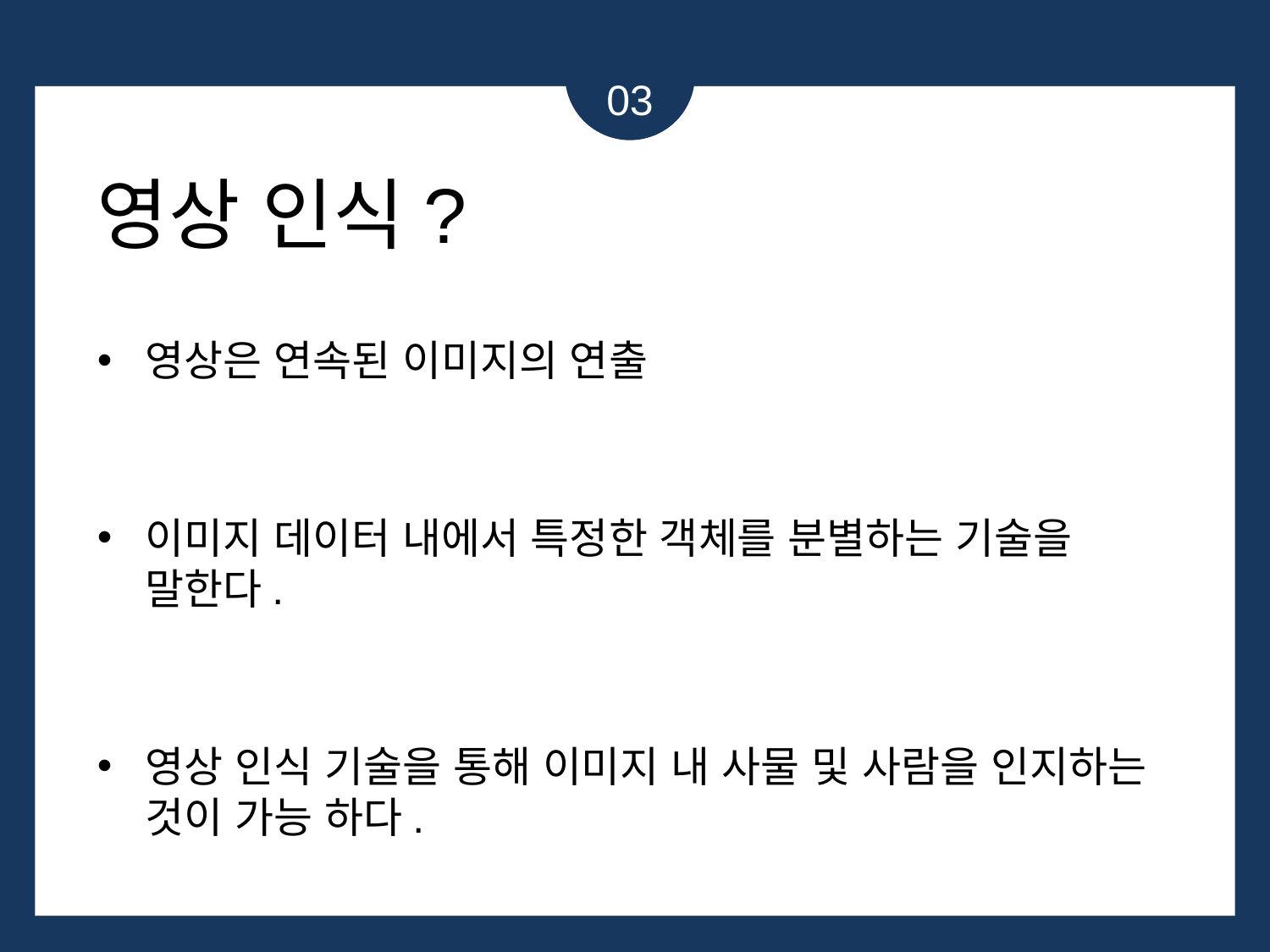

03

영상 인식?

영상은 연속된 이미지의 연출

이미지 데이터 내에서 특정한 객체를 분별하는 기술을 말한다.

영상 인식 기술을 통해 이미지 내 사물 및 사람을 인지하는 것이 가능 하다.